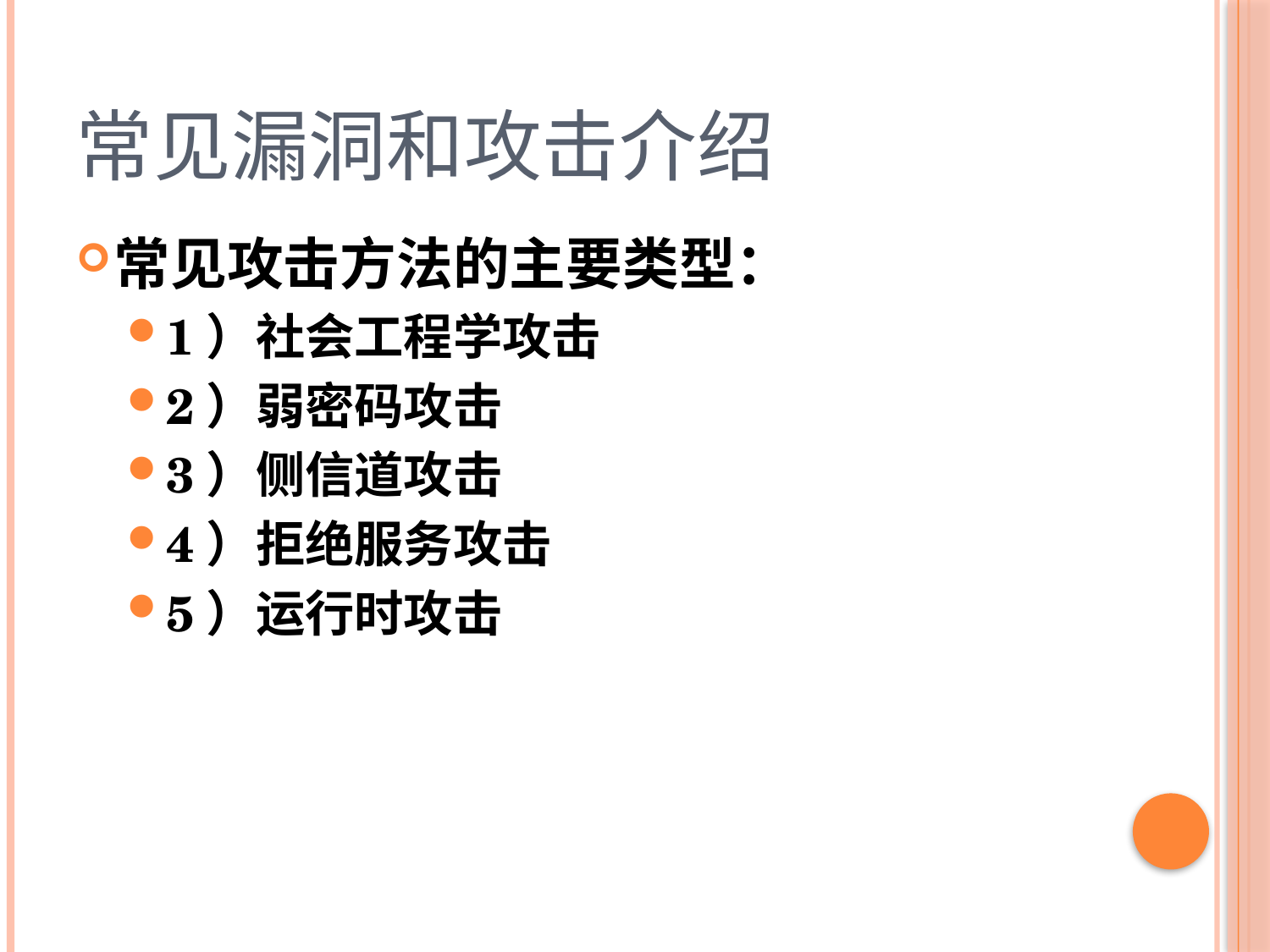

# 常见漏洞和攻击介绍
常见攻击方法的主要类型：
1）社会工程学攻击
2）弱密码攻击
3）侧信道攻击
4）拒绝服务攻击
5）运行时攻击